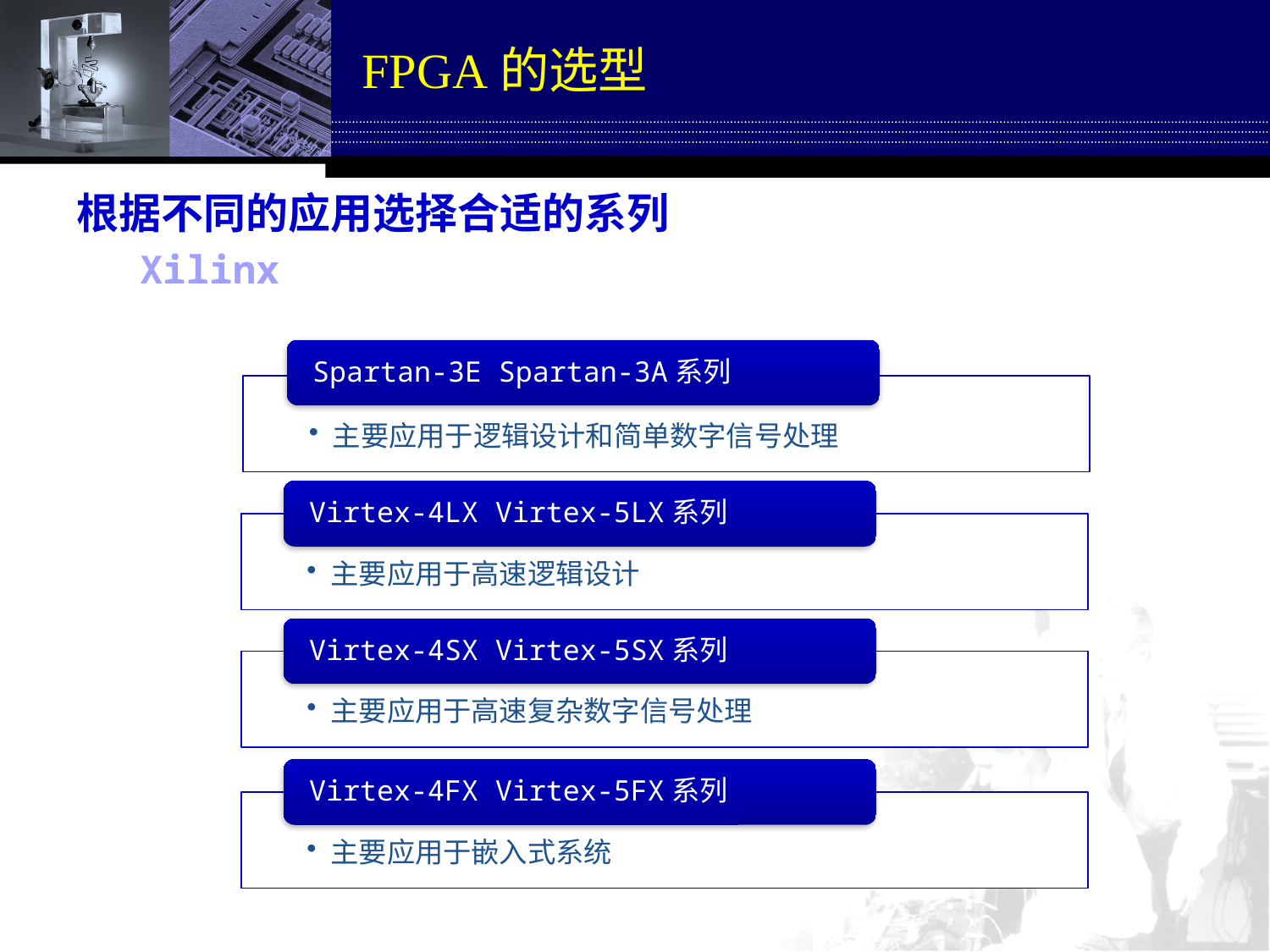

# FPGA的选型
根据不同的应用选择合适的系列
Xilinx

Spartan-3E Spartan-3A系列

主要应用于逻辑设计和简单数字信号处理

Virtex-4LX Virtex-5LX系列

主要应用于高速逻辑设计

Virtex-4SX Virtex-5SX系列

主要应用于高速复杂数字信号处理

Virtex-4FX Virtex-5FX系列

主要应用于嵌入式系统